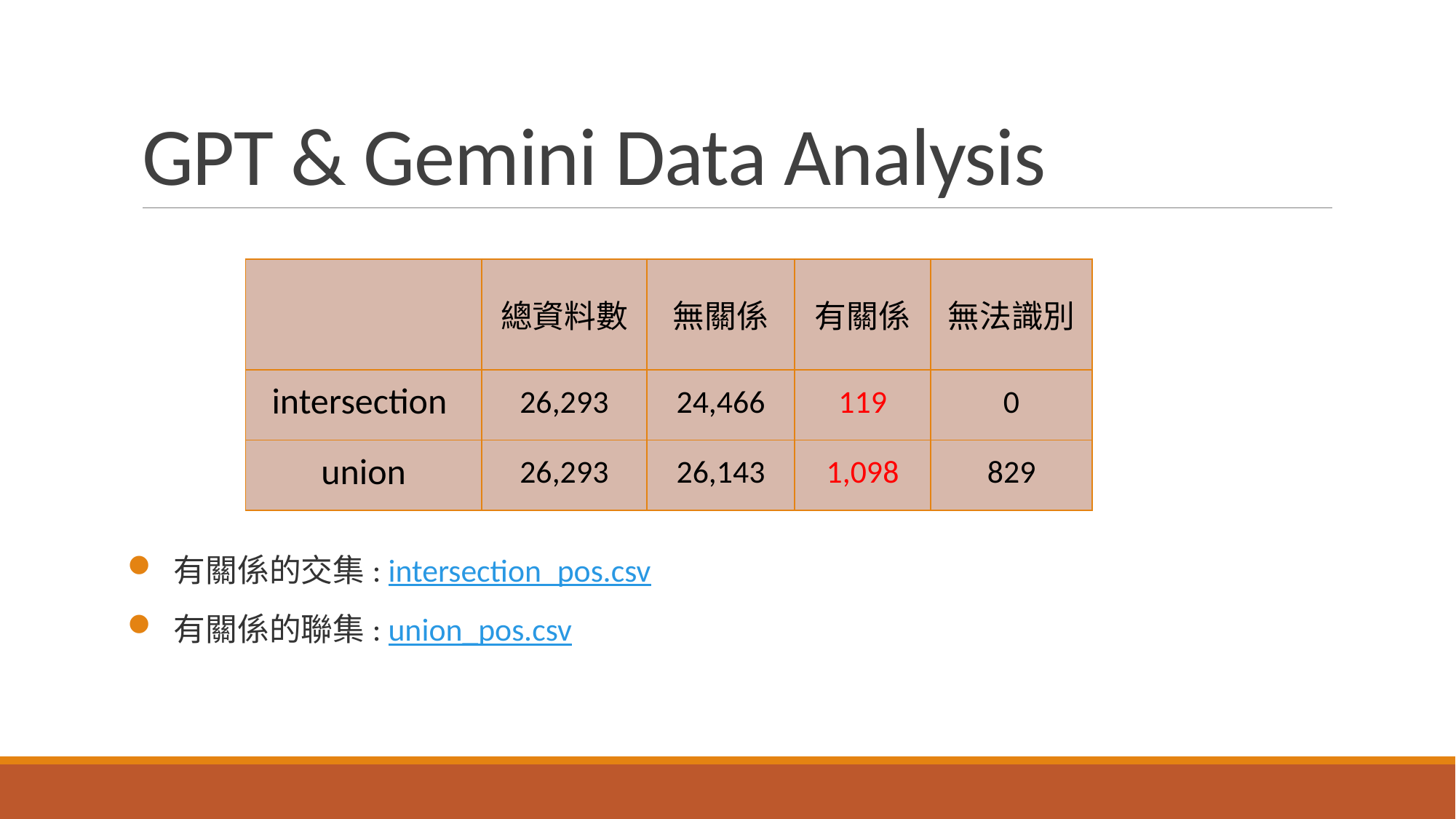

# GPT & Gemini Data Analysis
|  | 總資料數 | 無關係 | 有關係 | 無法識別 |
| --- | --- | --- | --- | --- |
| intersection | 26,293 | 24,466 | 119 | 0 |
| union | 26,293 | 26,143 | 1,098 | 829 |
 有關係的交集: intersection_pos.csv
 有關係的聯集: union_pos.csv